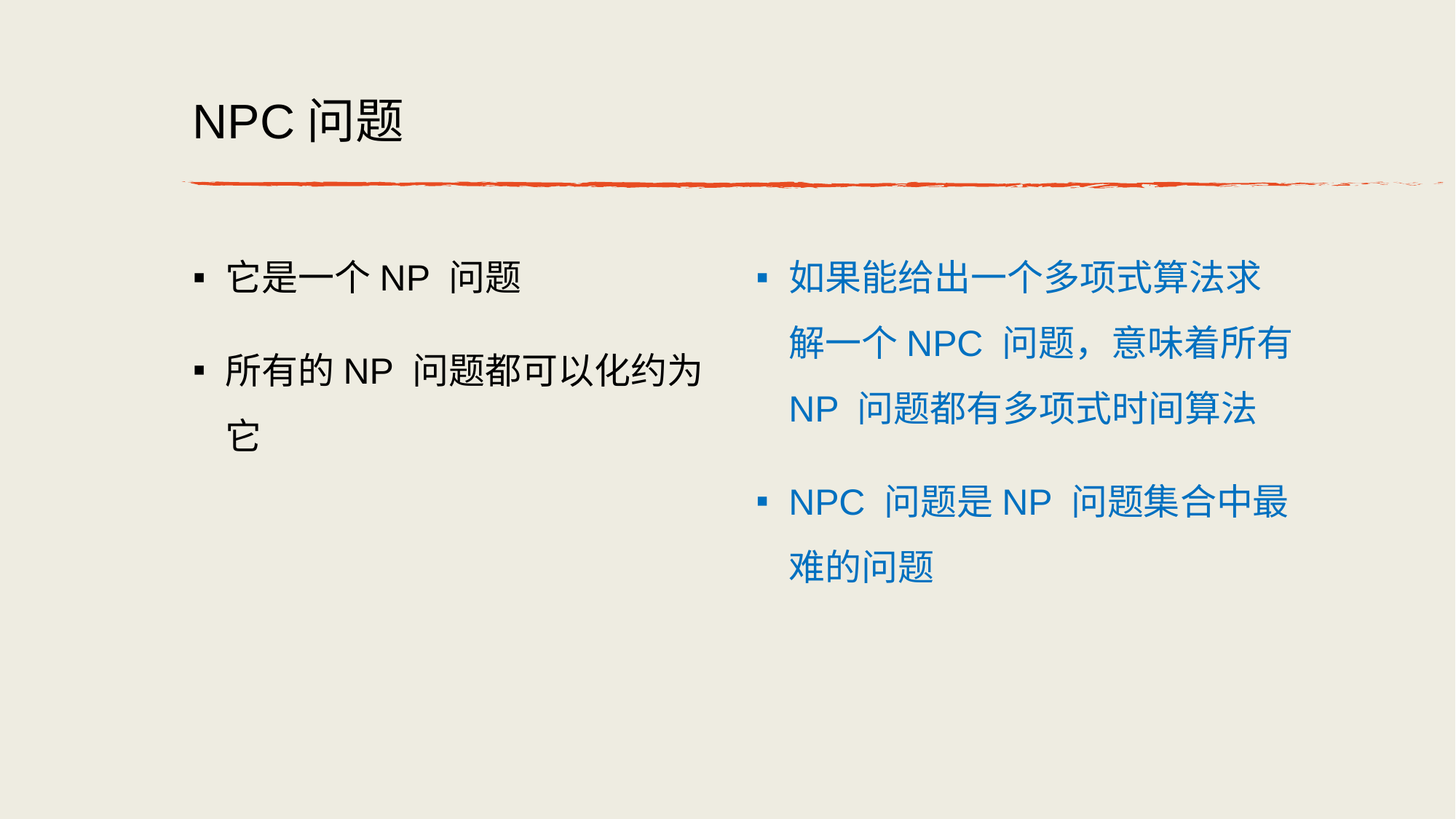

# NPC问题
它是⼀个NP 问题
所有的NP 问题都可以化约为它
如果能给出⼀个多项式算法求解⼀个NPC 问题，意味着所有NP 问题都有多项式时间算法
NPC 问题是NP 问题集合中最难的问题